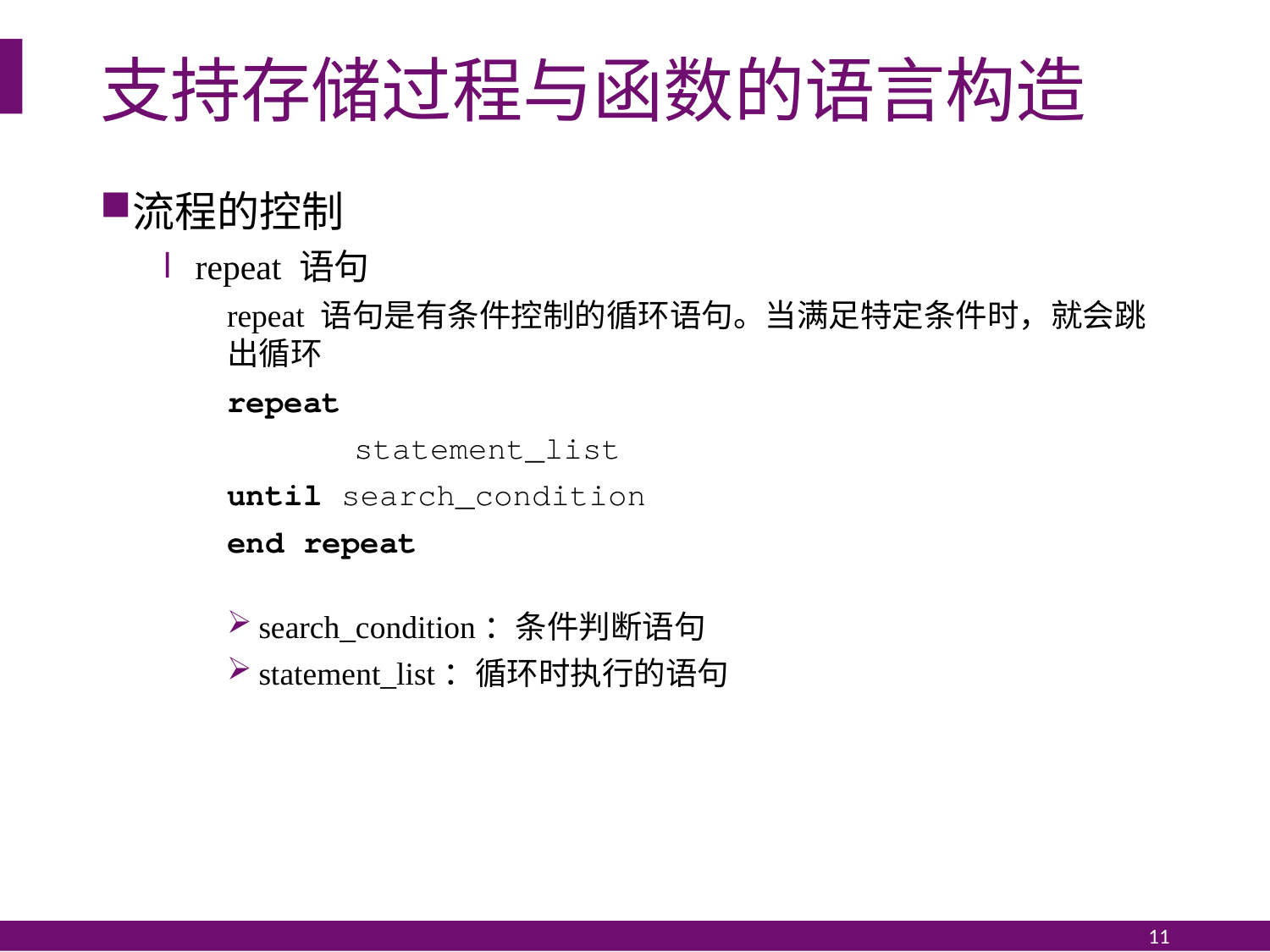

# 支持存储过程与函数的语言构造
流程的控制
repeat 语句
repeat 语句是有条件控制的循环语句。当满足特定条件时，就会跳出循环
repeat
	statement_list
until search_condition
end repeat

search_condition：条件判断语句
statement_list：循环时执行的语句

11